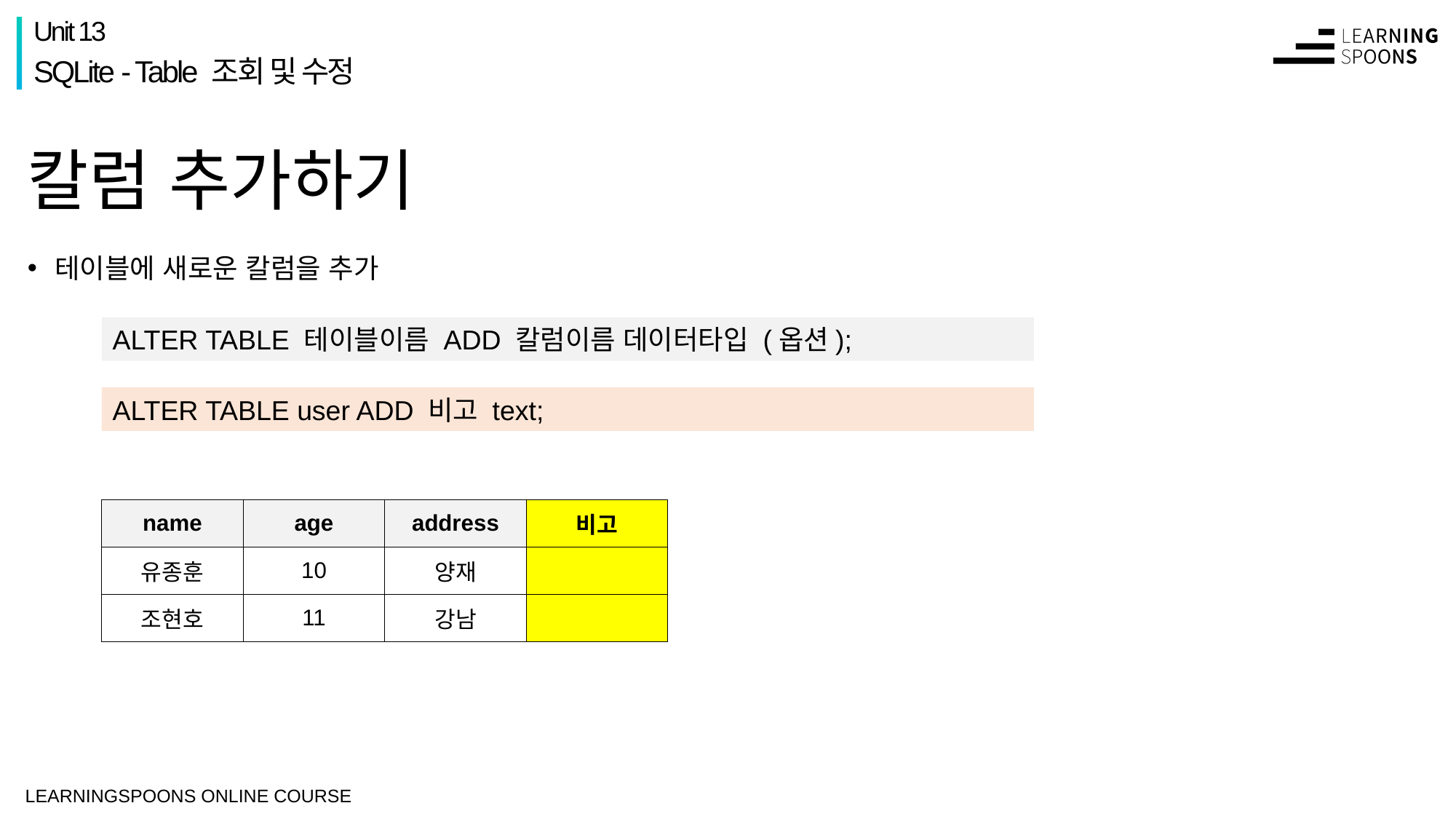

Unit 13
SQLite - Table 조회 및 수정
# 칼럼 추가하기
테이블에 새로운 칼럼을 추가
ALTER TABLE 테이블이름 ADD 칼럼이름 데이터타입 (옵션);
ALTER TABLE user ADD 비고 text;
| name | age | address | 비고 |
| --- | --- | --- | --- |
| 유종훈 | 10 | 양재 |  |
| 조현호 | 11 | 강남 |  |